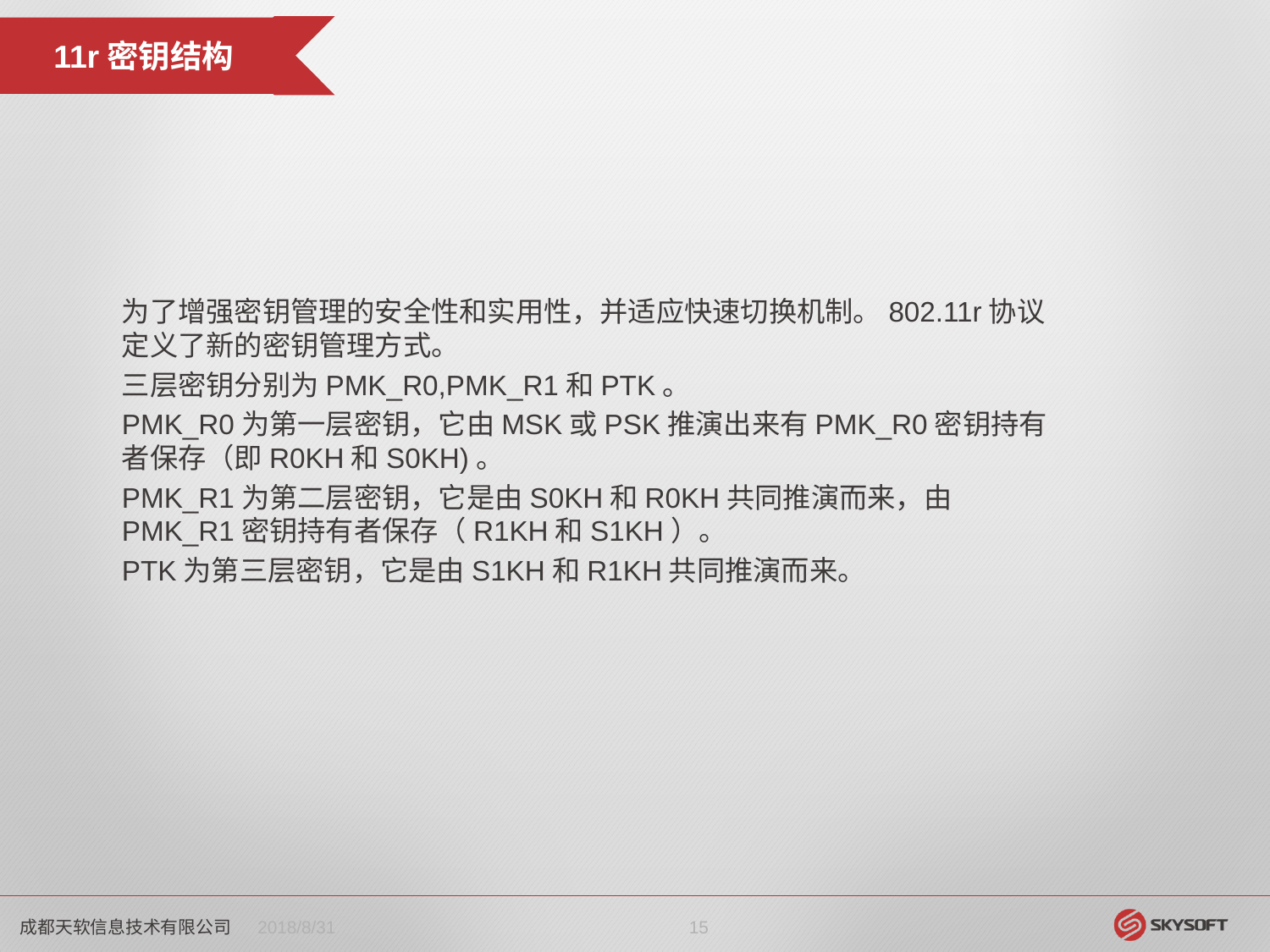

11r密钥结构

为了增强密钥管理的安全性和实用性，并适应快速切换机制。802.11r协议定义了新的密钥管理方式。
三层密钥分别为PMK_R0,PMK_R1和PTK。
PMK_R0为第一层密钥，它由MSK或PSK推演出来有PMK_R0密钥持有者保存（即R0KH和S0KH)。
PMK_R1为第二层密钥，它是由S0KH和R0KH共同推演而来，由PMK_R1密钥持有者保存（R1KH和S1KH）。
PTK为第三层密钥，它是由S1KH和R1KH共同推演而来。
成都天软信息技术有限公司
2018/8/31
15